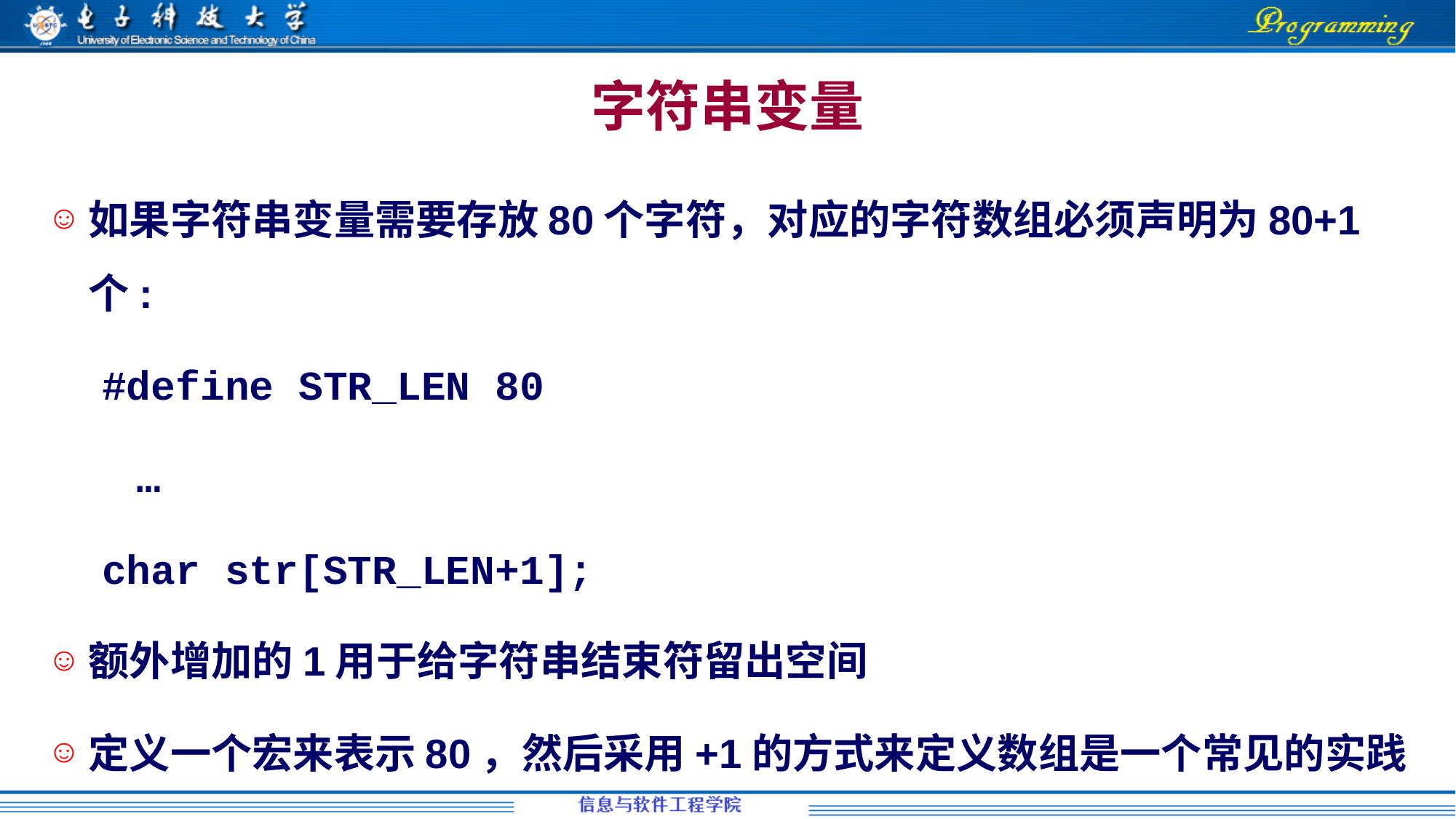

字符串变量
如果字符串变量需要存放80个字符，对应的字符数组必须声明为80+1个:
#define STR_LEN 80
	…
char str[STR_LEN+1];
额外增加的1用于给字符串结束符留出空间
定义一个宏来表示80，然后采用+1的方式来定义数组是一个常见的实践